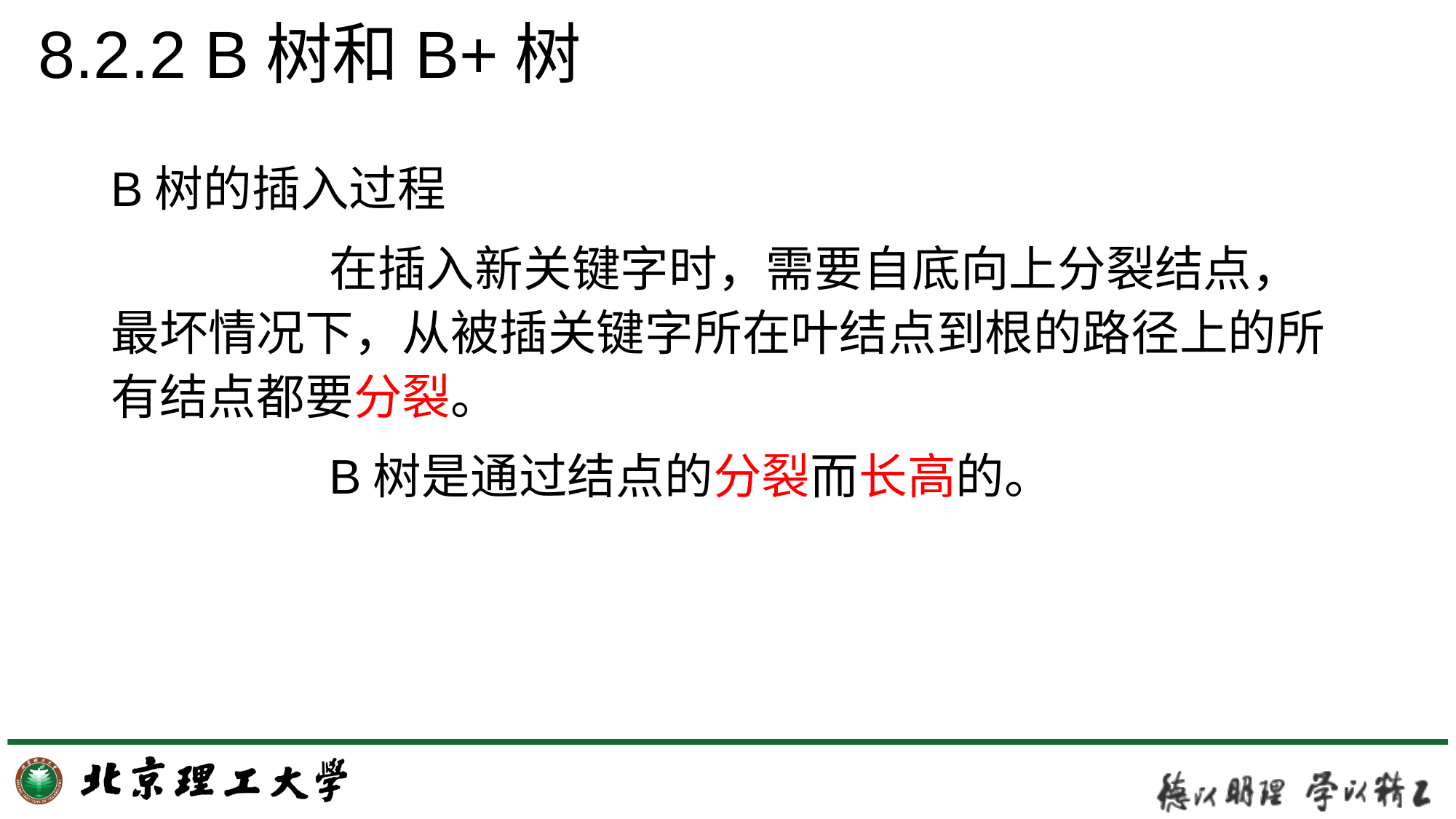

# 8.2.2 B树和B+树
B树的插入过程
		在插入新关键字时，需要自底向上分裂结点，最坏情况下，从被插关键字所在叶结点到根的路径上的所有结点都要分裂。
		B树是通过结点的分裂而长高的。